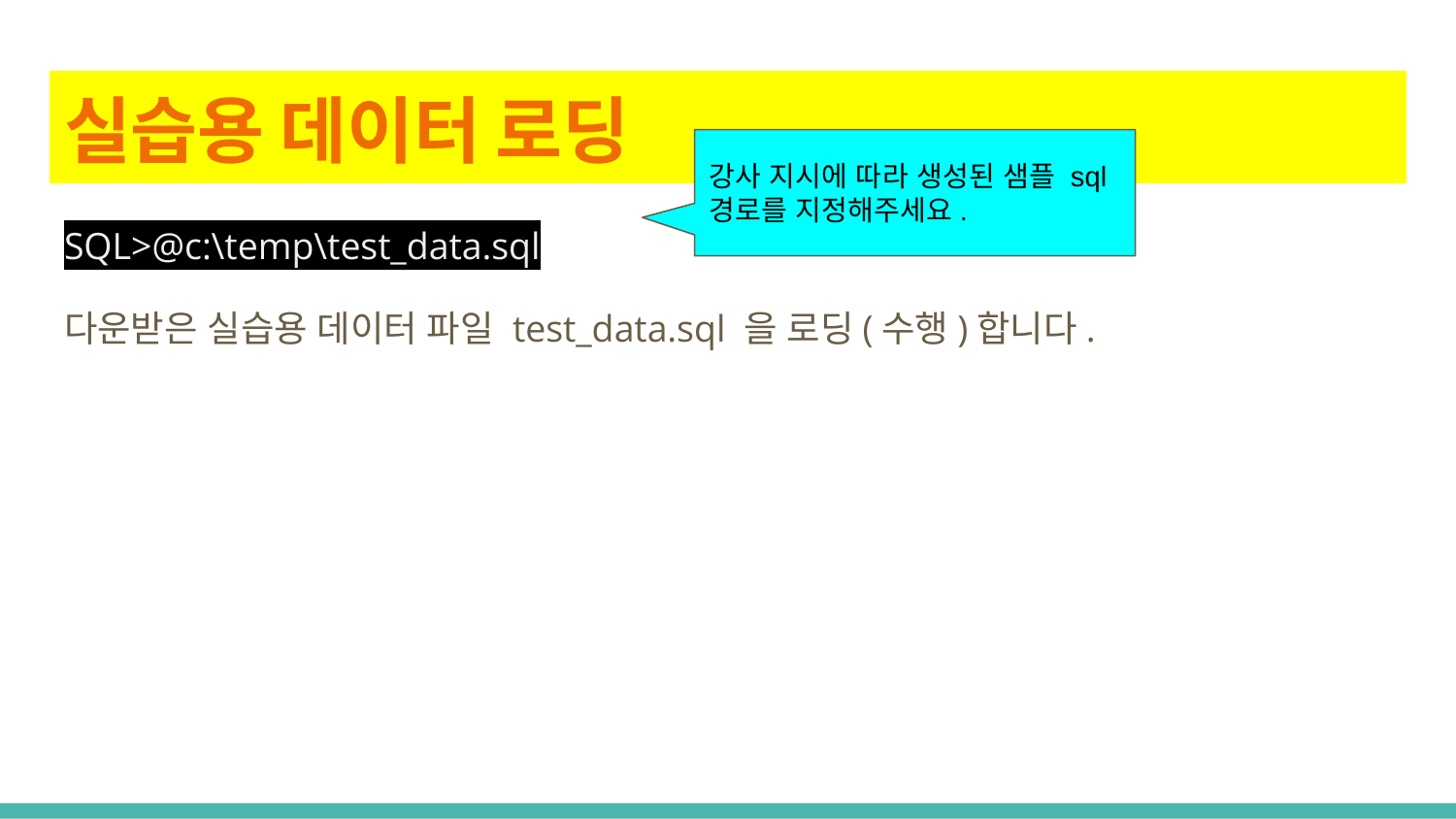

# 실습용 데이터 로딩
강사 지시에 따라 생성된 샘플 sql 경로를 지정해주세요.
SQL>@c:\temp\test_data.sql
다운받은 실습용 데이터 파일 test_data.sql 을 로딩(수행)합니다.